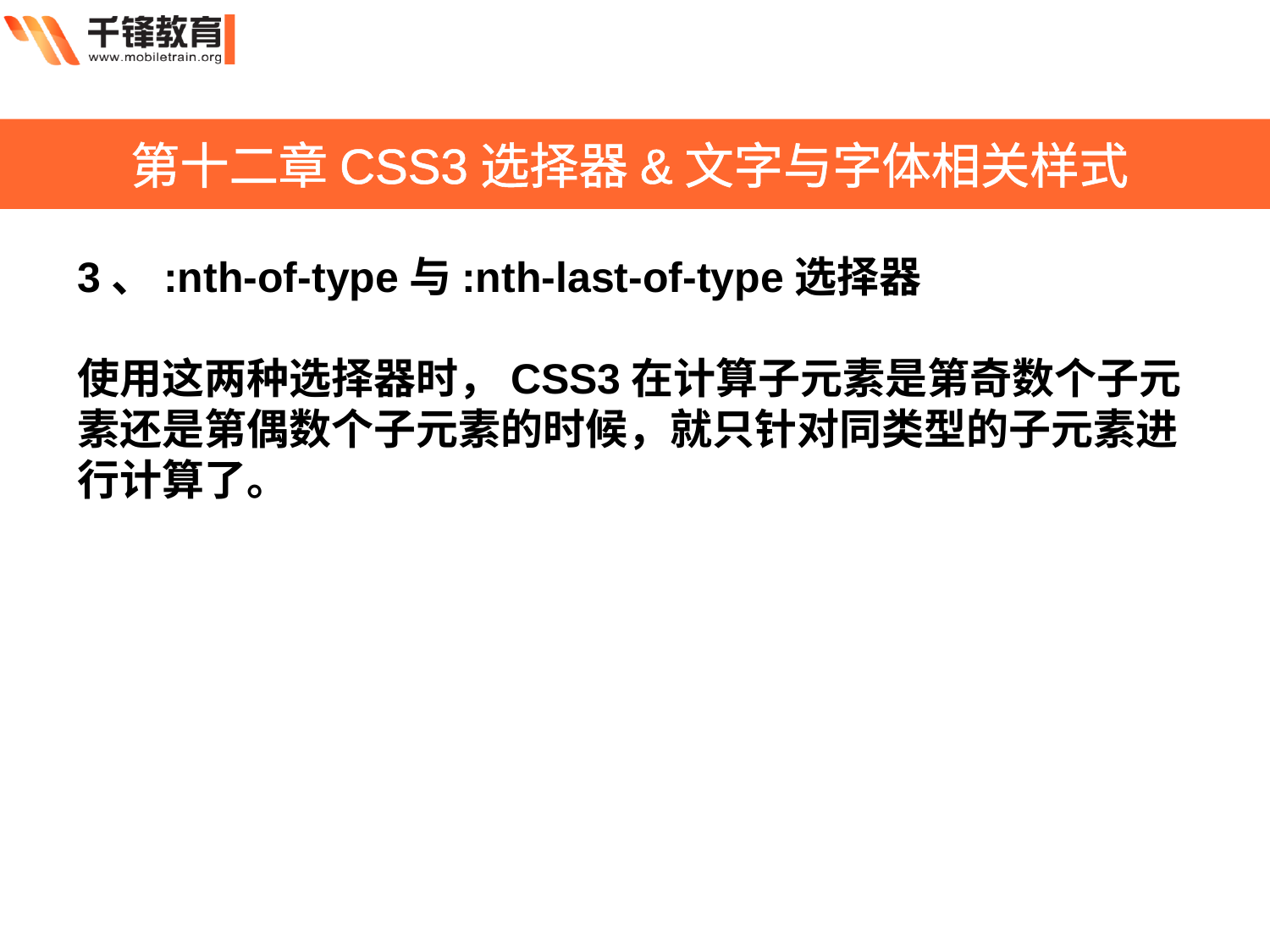

第十二章CSS3选择器&文字与字体相关样式
3、:nth-of-type与:nth-last-of-type选择器

使用这两种选择器时，CSS3在计算子元素是第奇数个子元素还是第偶数个子元素的时候，就只针对同类型的子元素进行计算了。